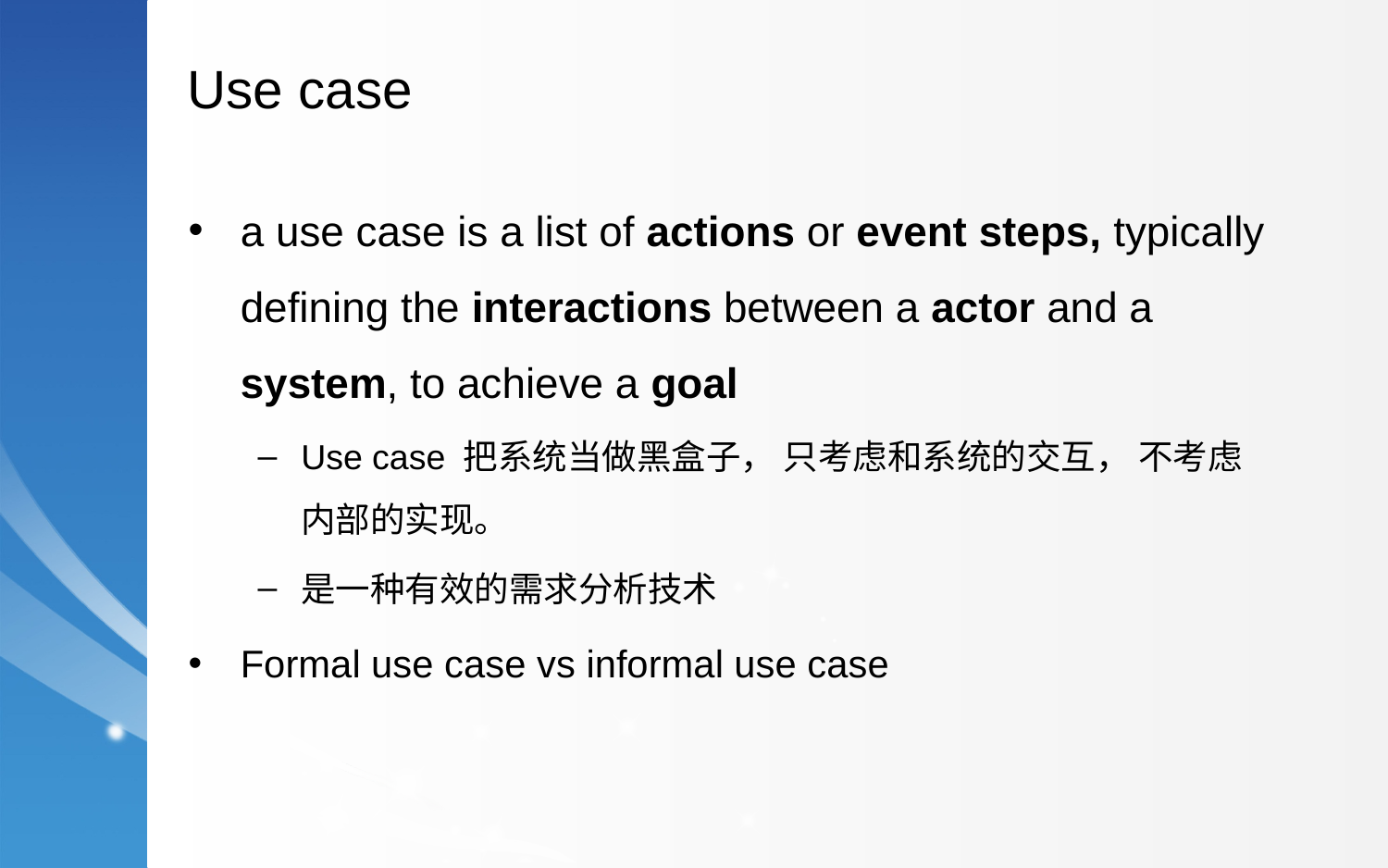

Use case
a use case is a list of actions or event steps, typically defining the interactions between a actor and a system, to achieve a goal
Use case 把系统当做黑盒子， 只考虑和系统的交互， 不考虑内部的实现。
是一种有效的需求分析技术
Formal use case vs informal use case